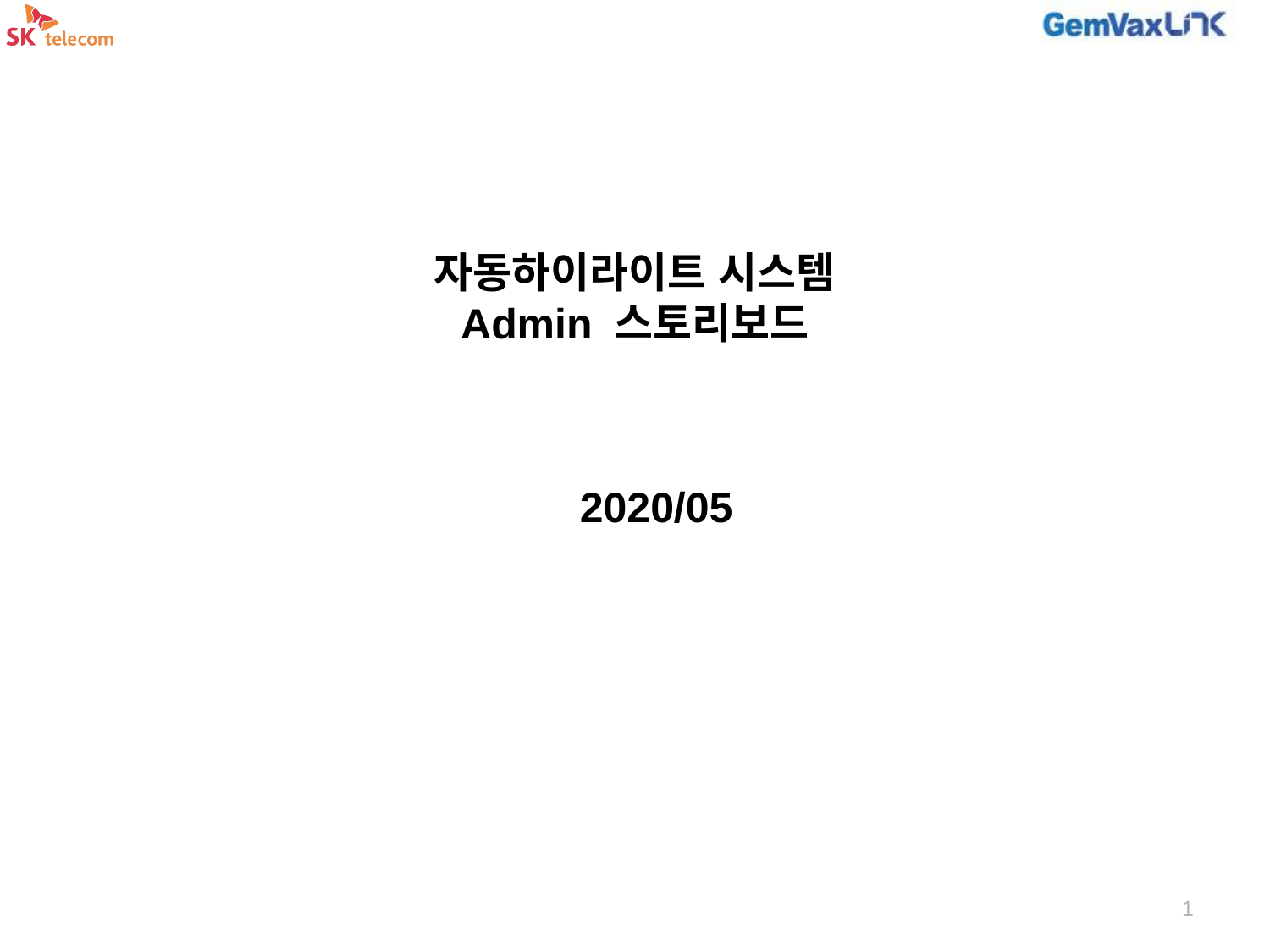

# 자동하이라이트 시스템 Admin 스토리보드
2020/05
1